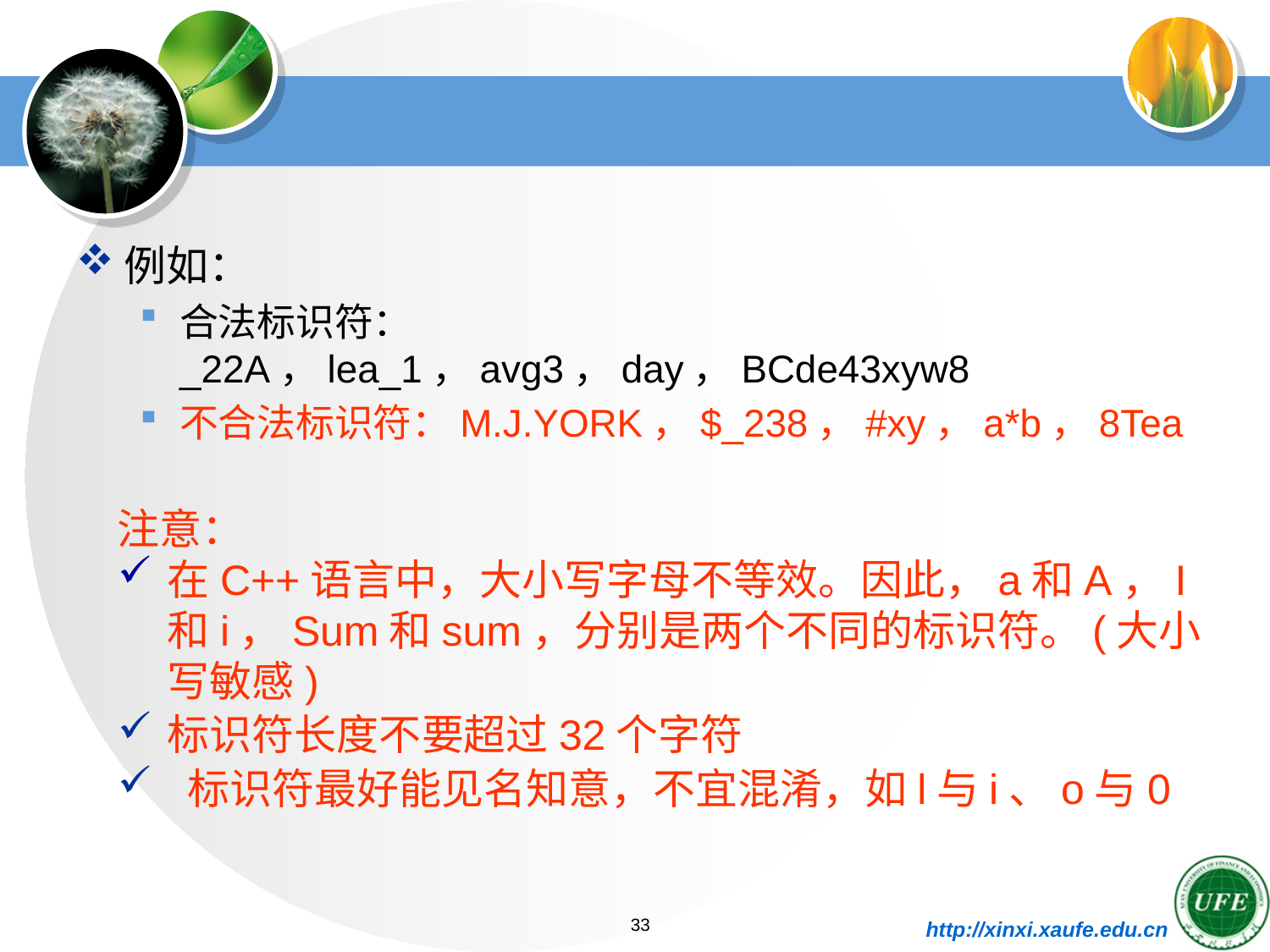

例如：
合法标识符：_22A，lea_1，avg3，day，BCde43xyw8
不合法标识符：M.J.YORK，$_238，#xy，a*b，8Tea

注意：
在C++语言中，大小写字母不等效。因此，a和A，I和i，Sum和sum，分别是两个不同的标识符。(大小写敏感)
标识符长度不要超过32个字符
 标识符最好能见名知意，不宜混淆，如l与i、o与0
33
http://xinxi.xaufe.edu.cn